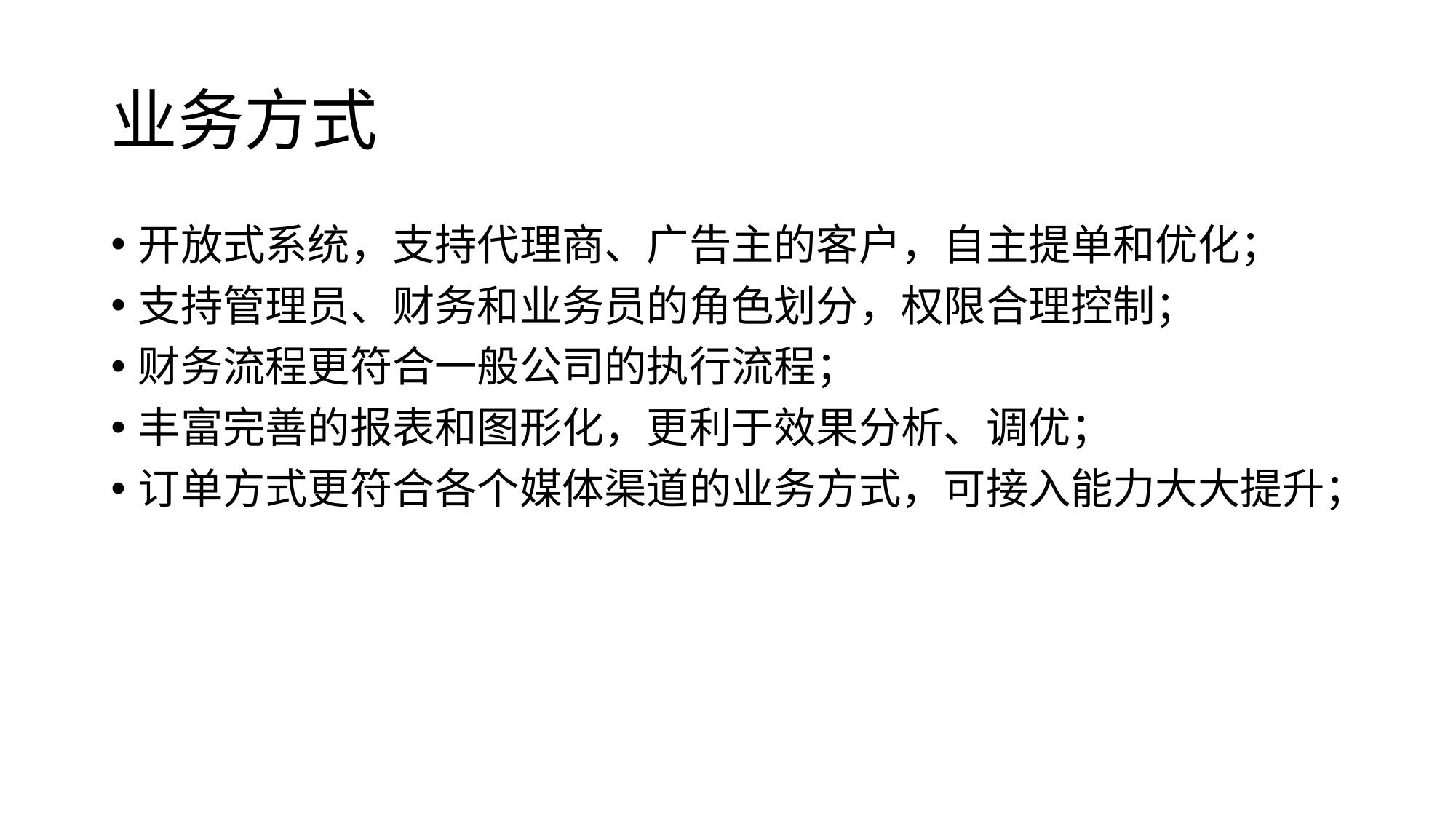

# 业务方式
开放式系统，支持代理商、广告主的客户，自主提单和优化；
支持管理员、财务和业务员的角色划分，权限合理控制；
财务流程更符合一般公司的执行流程；
丰富完善的报表和图形化，更利于效果分析、调优；
订单方式更符合各个媒体渠道的业务方式，可接入能力大大提升；